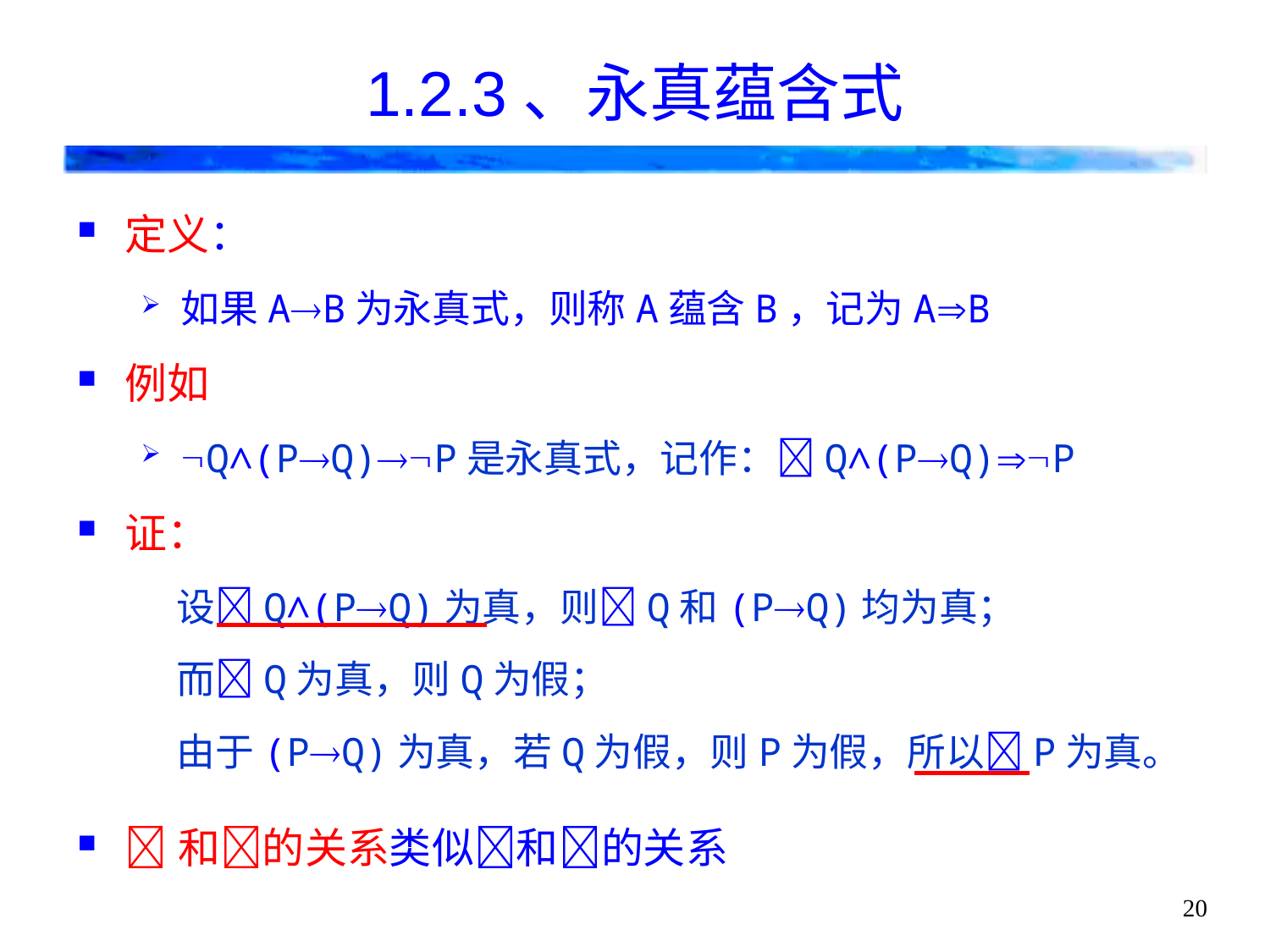

# 1.2.3、永真蕴含式
定义：
如果A→B为永真式，则称A蕴含B，记为A⇒B
例如
¬Q∧(P→Q)→¬P是永真式，记作：¬Q∧(P→Q)⇒¬P
证：
设¬Q∧(P→Q)为真，则¬Q和(P→Q)均为真；
而¬Q为真，则Q为假；
由于(P→Q)为真，若Q为假，则P为假，所以¬P为真。
→和⇒的关系类似↔和⇔的关系

20